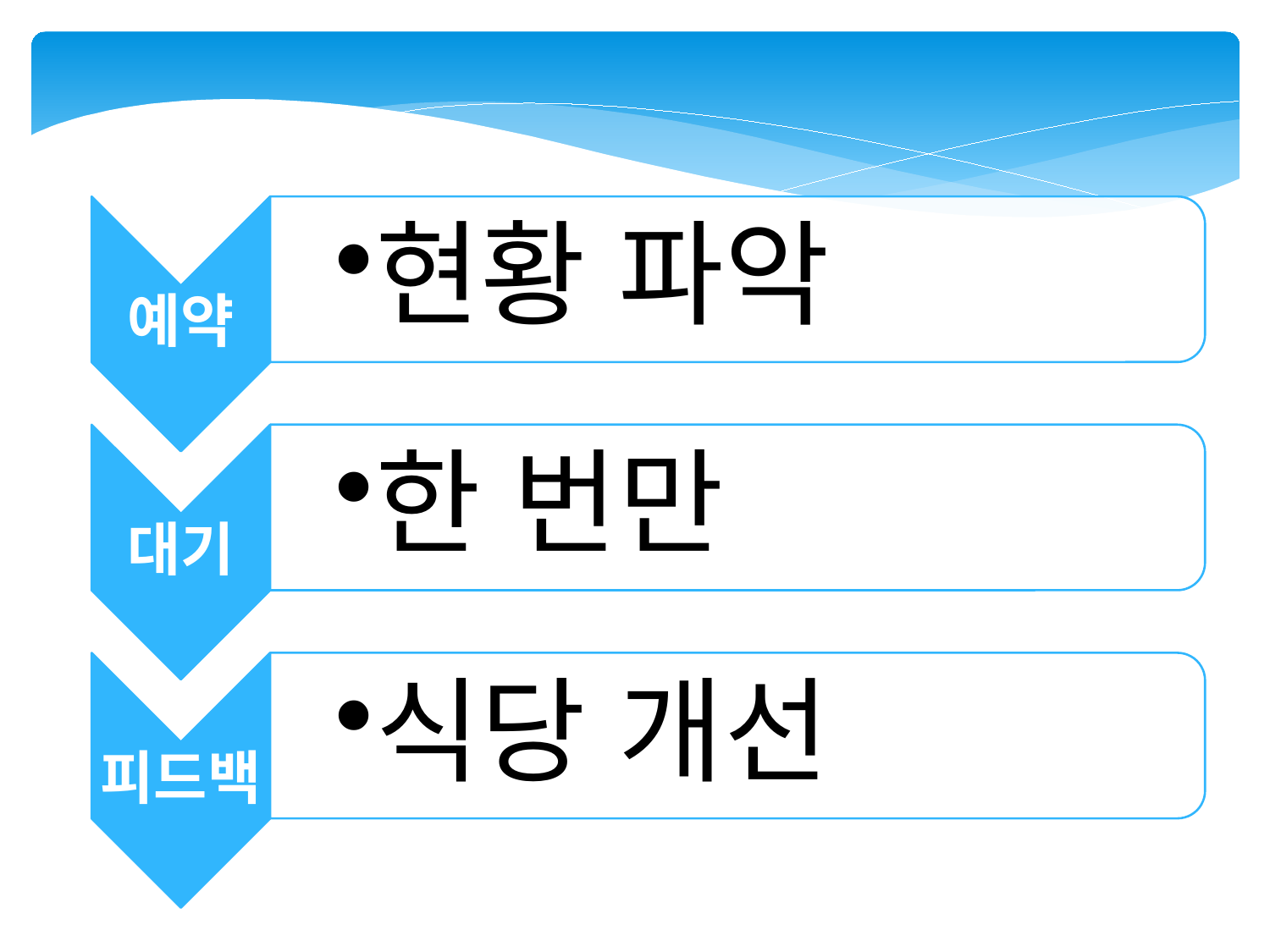

예약
현황 파악
대기
한 번만
피드백
식당 개선